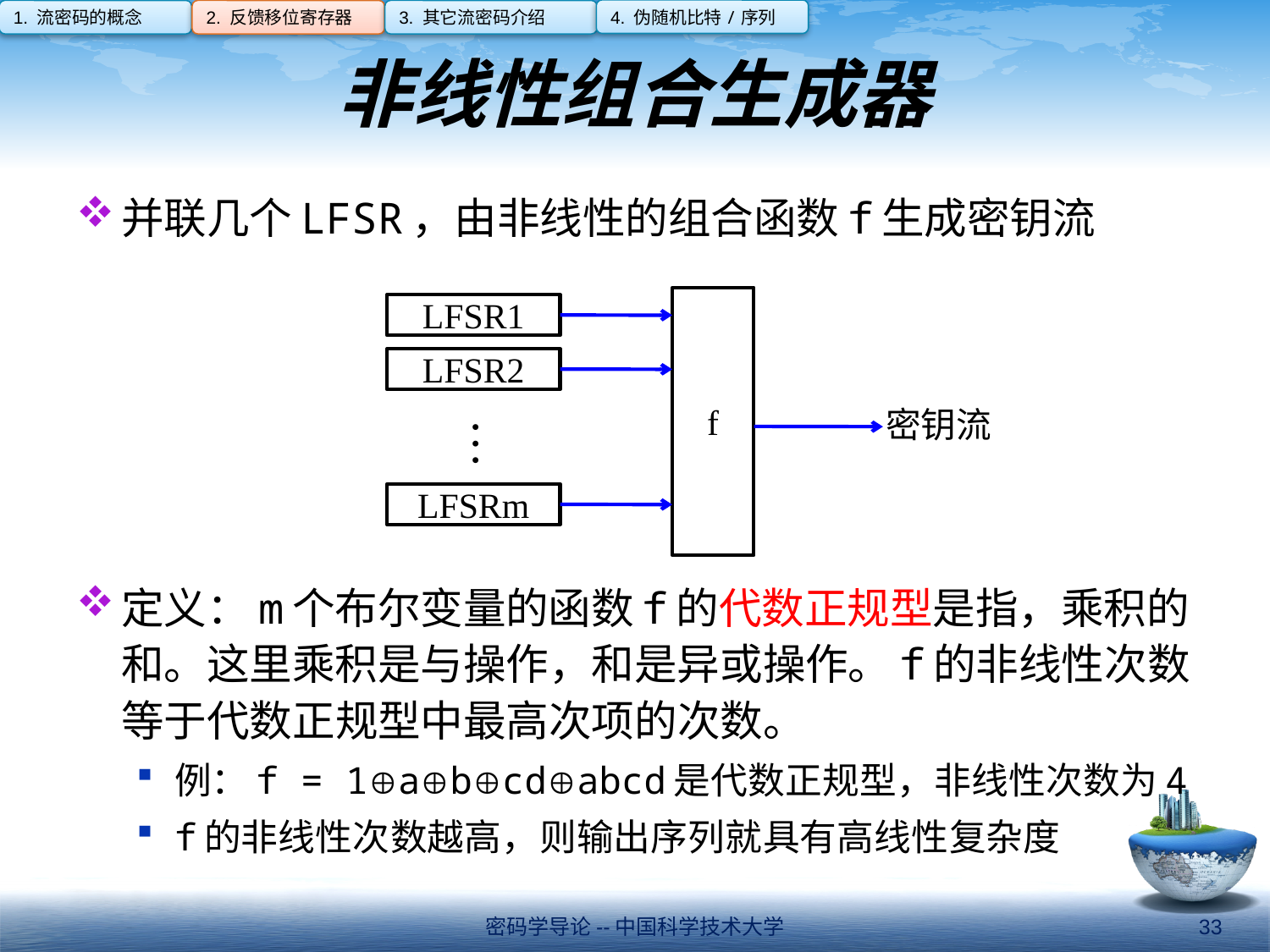

4. 伪随机比特/序列
1. 流密码的概念
2. 反馈移位寄存器
3. 其它流密码介绍
# 非线性组合生成器
并联几个LFSR，由非线性的组合函数f生成密钥流

定义：m个布尔变量的函数f的代数正规型是指，乘积的和。这里乘积是与操作，和是异或操作。f的非线性次数等于代数正规型中最高次项的次数。
例：f = 1⊕a⊕b⊕cd⊕abcd是代数正规型，非线性次数为4
f的非线性次数越高，则输出序列就具有高线性复杂度
f
LFSR1
LFSR2
密钥流
…
LFSRm
密码学导论--中国科学技术大学
33